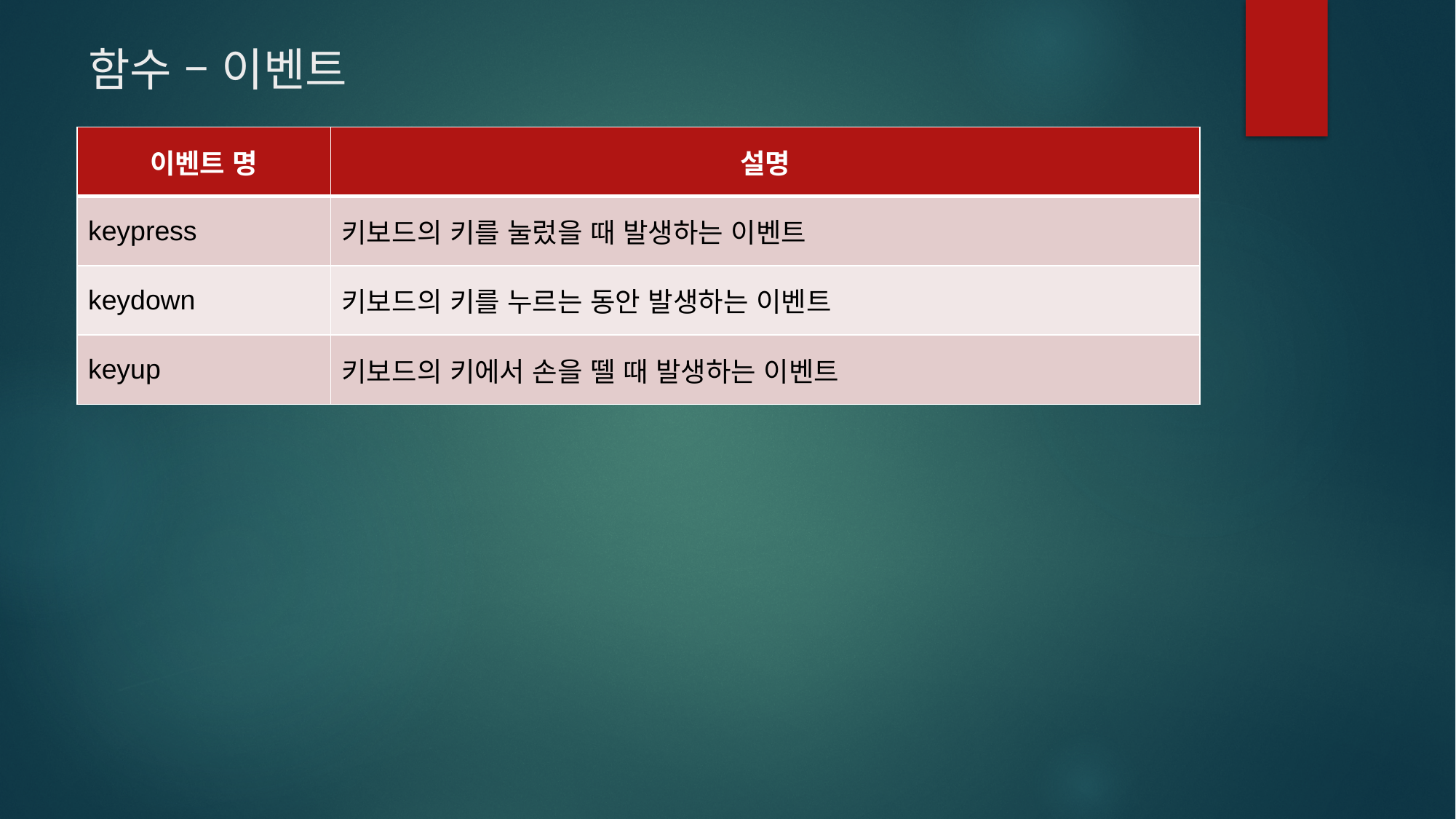

# 함수 – 이벤트
| 이벤트 명 | 설명 |
| --- | --- |
| keypress | 키보드의 키를 눌렀을 때 발생하는 이벤트 |
| keydown | 키보드의 키를 누르는 동안 발생하는 이벤트 |
| keyup | 키보드의 키에서 손을 뗄 때 발생하는 이벤트 |